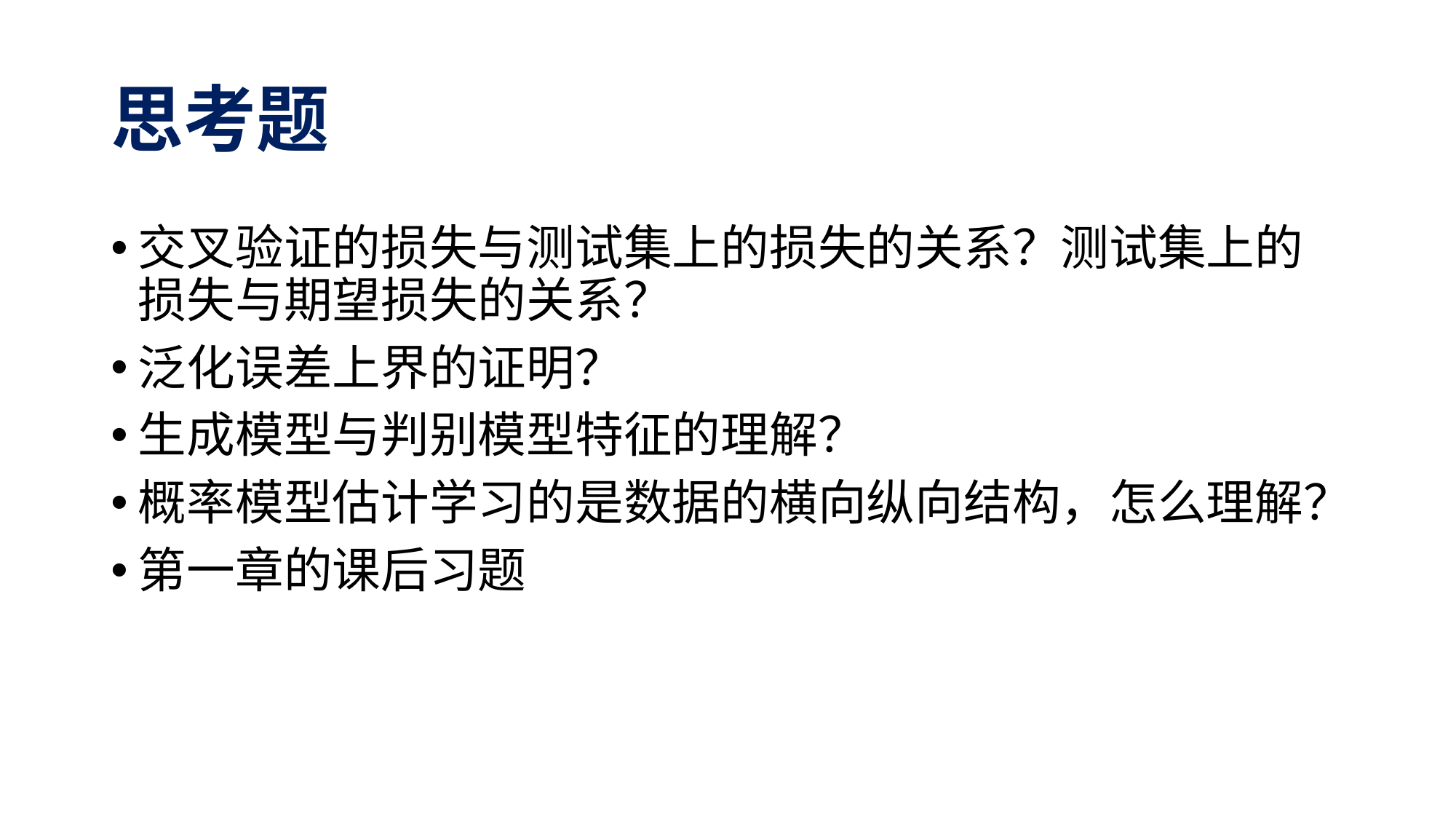

# 思考题
交叉验证的损失与测试集上的损失的关系？测试集上的损失与期望损失的关系？
泛化误差上界的证明？
生成模型与判别模型特征的理解？
概率模型估计学习的是数据的横向纵向结构，怎么理解？
第一章的课后习题